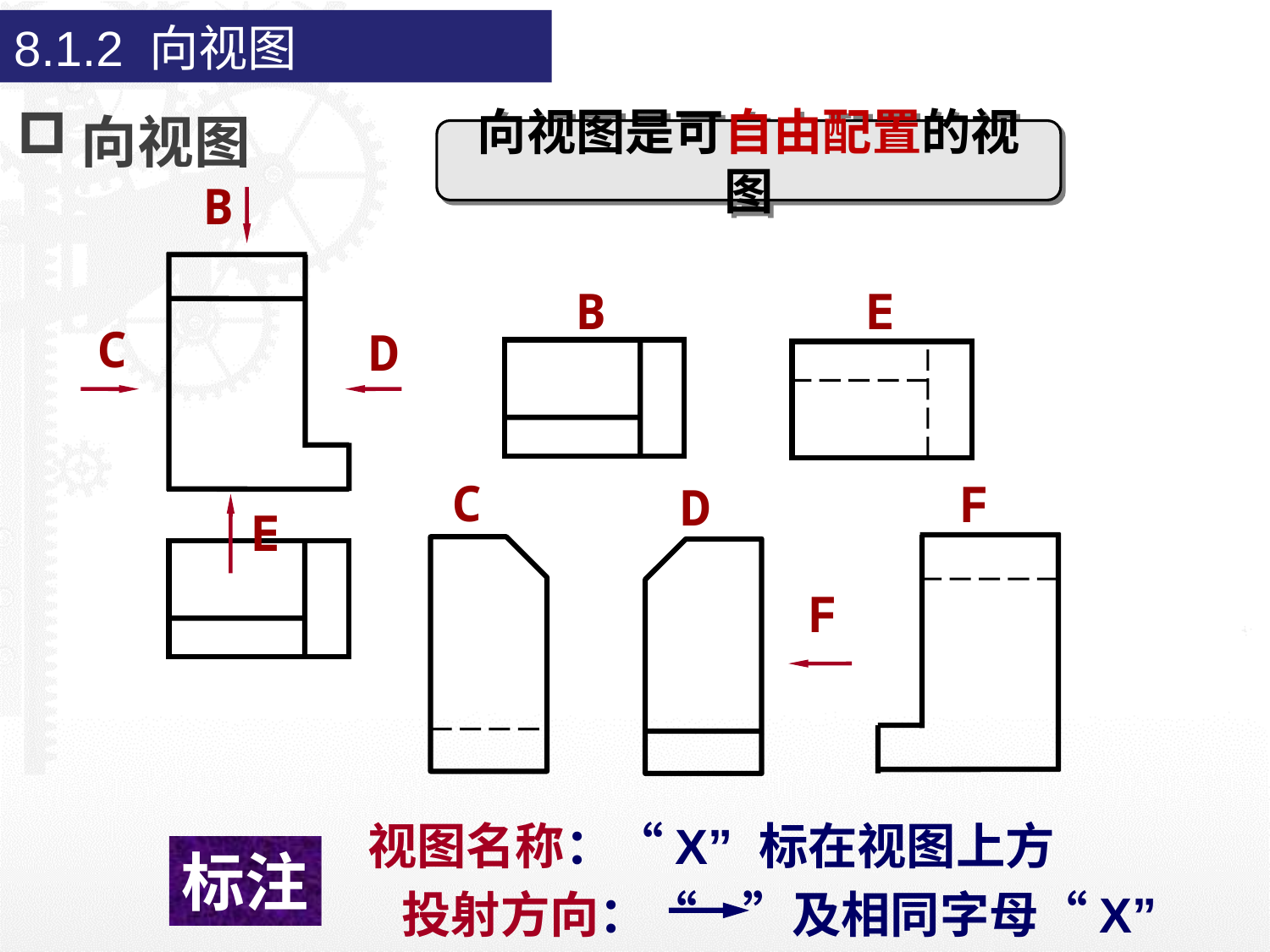

8.1.2 向视图
向视图
向视图是可自由配置的视图
B

B
E
C
D

C
F
D

E

F

视图名称：“X” 标在视图上方
标注
投射方向：“    ”及相同字母“X”